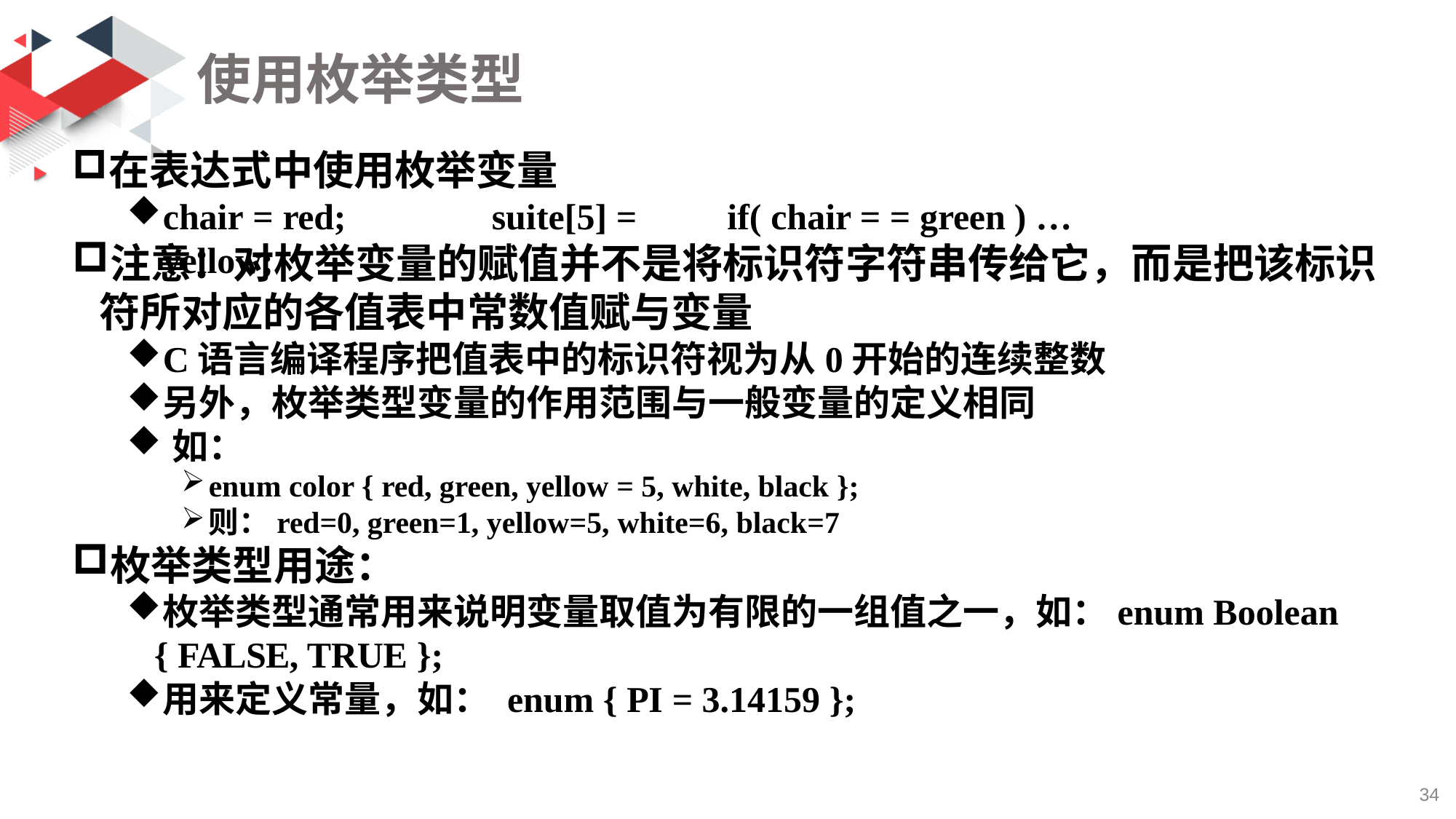

# 使用枚举类型
在表达式中使用枚举变量
chair = red;	suite[5] = yellow;
if( chair = = green ) …
注意：对枚举变量的赋值并不是将标识符字符串传给它，而是把该标识 符所对应的各值表中常数值赋与变量
C语言编译程序把值表中的标识符视为从0开始的连续整数
另外，枚举类型变量的作用范围与一般变量的定义相同
如：
enum color { red, green, yellow = 5, white, black };
则：red=0, green=1, yellow=5, white=6, black=7
枚举类型用途：
枚举类型通常用来说明变量取值为有限的一组值之一，如：enum Boolean
{ FALSE, TRUE };
用来定义常量，如： enum { PI = 3.14159 };
34